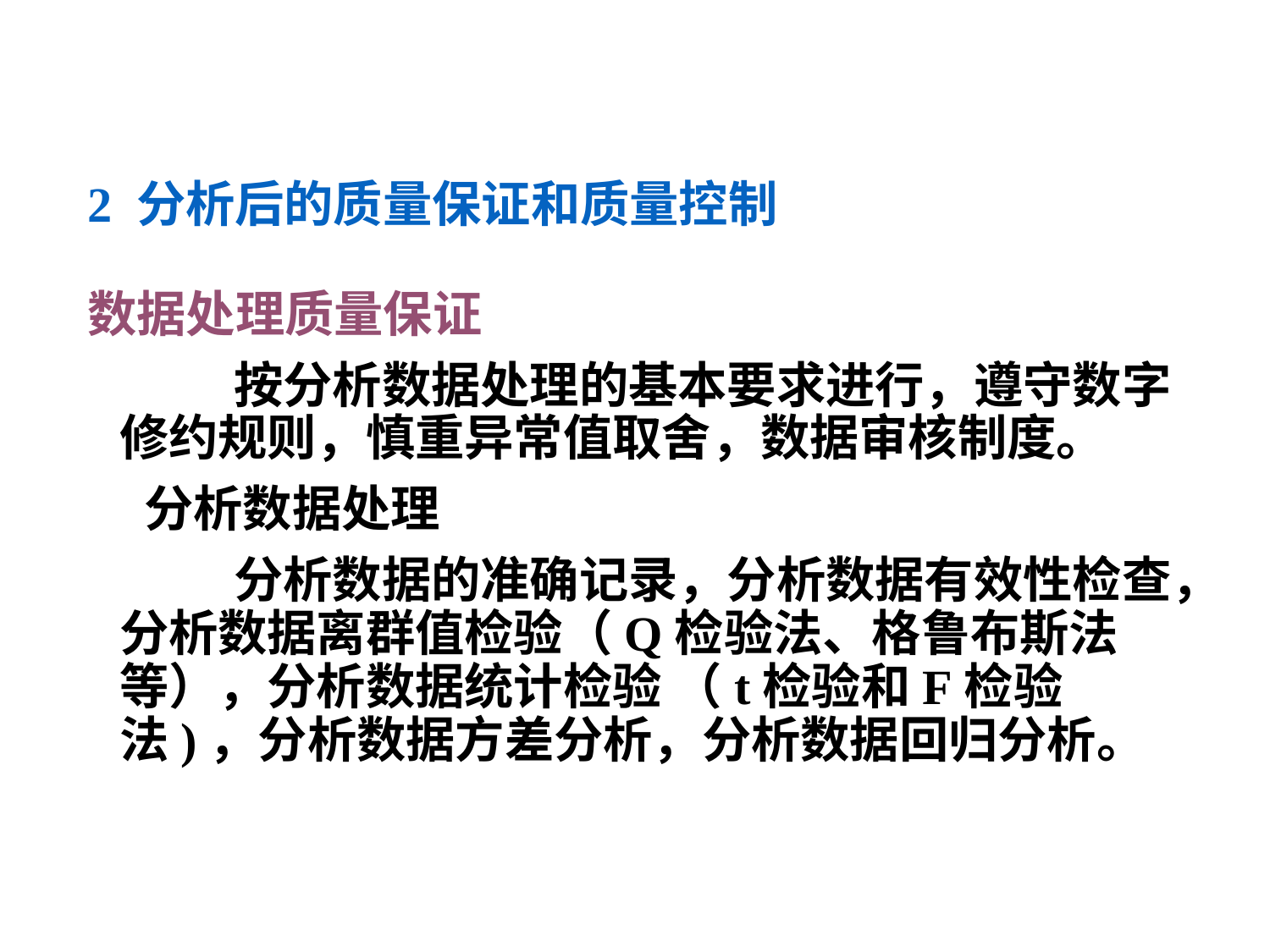

2 分析后的质量保证和质量控制
数据处理质量保证
            按分析数据处理的基本要求进行，遵守数字修约规则，慎重异常值取舍，数据审核制度。
    分析数据处理
            分析数据的准确记录，分析数据有效性检查，分析数据离群值检验（Q检验法、格鲁布斯法等），分析数据统计检验 （t检验和F检验法)，分析数据方差分析，分析数据回归分析。